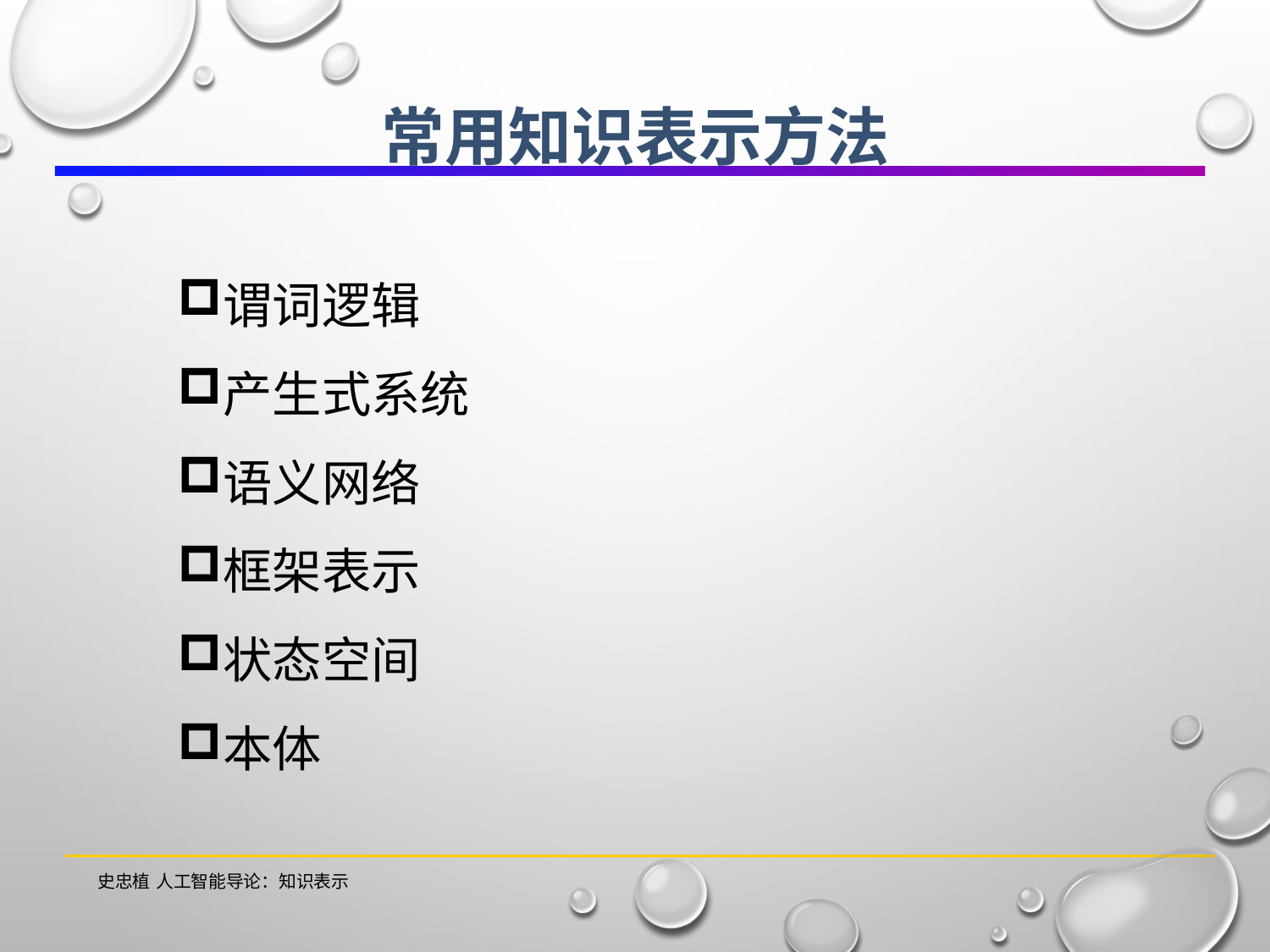

# 常用知识表示方法
谓词逻辑
产生式系统
语义网络
框架表示
状态空间
本体

史忠植 人工智能导论：知识表示
10